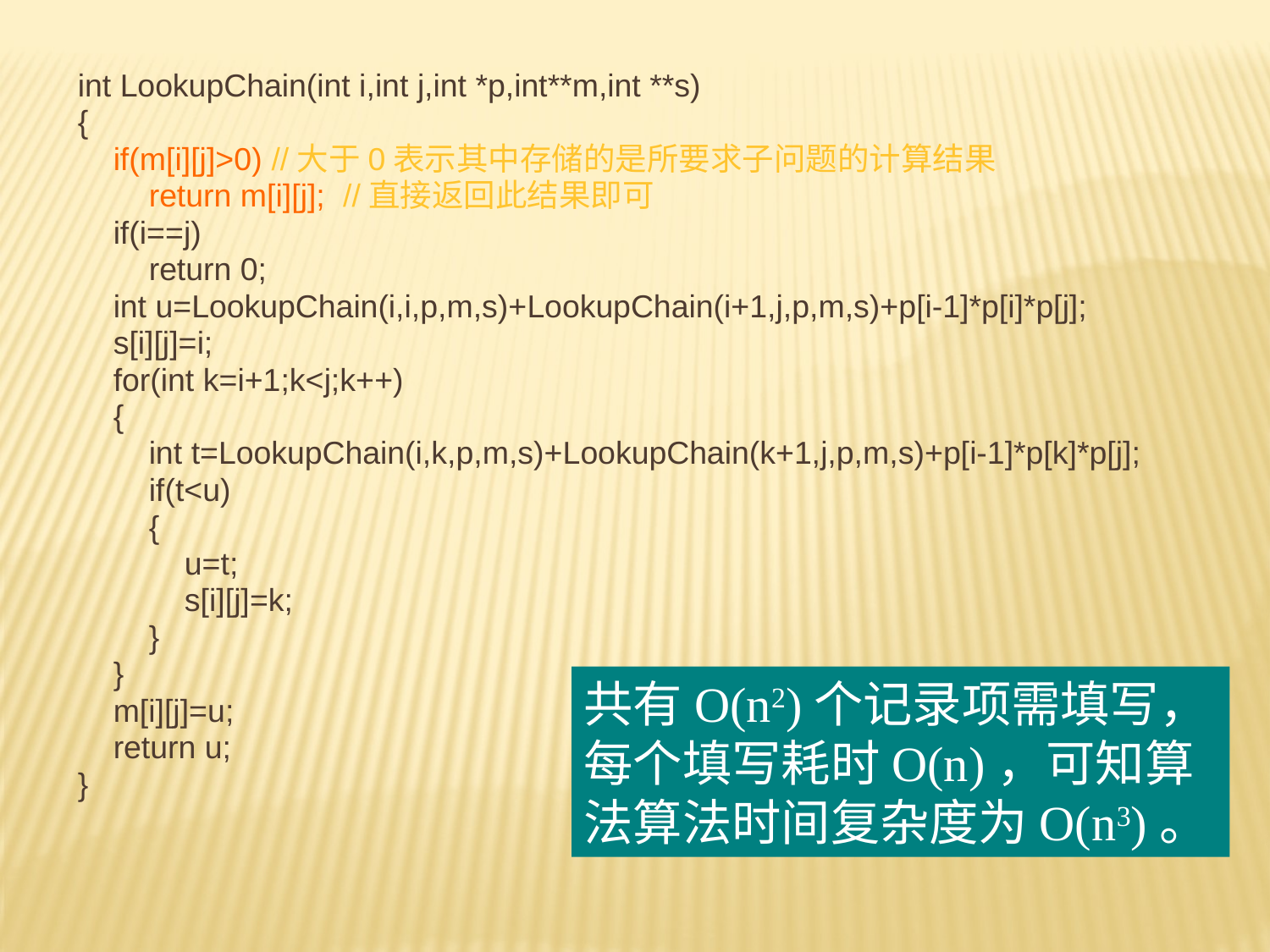

int LookupChain(int i,int j,int *p,int**m,int **s)
{
    if(m[i][j]>0) //大于0表示其中存储的是所要求子问题的计算结果
        return m[i][j];  //直接返回此结果即可
    if(i==j)
        return 0;
    int u=LookupChain(i,i,p,m,s)+LookupChain(i+1,j,p,m,s)+p[i-1]*p[i]*p[j];
    s[i][j]=i;
    for(int k=i+1;k<j;k++)
    {
        int t=LookupChain(i,k,p,m,s)+LookupChain(k+1,j,p,m,s)+p[i-1]*p[k]*p[j];
        if(t<u)
        {
            u=t;
            s[i][j]=k;
        }
    }
    m[i][j]=u;
    return u;
}

共有O(n2)个记录项需填写，每个填写耗时O(n)，可知算法算法时间复杂度为O(n3)。